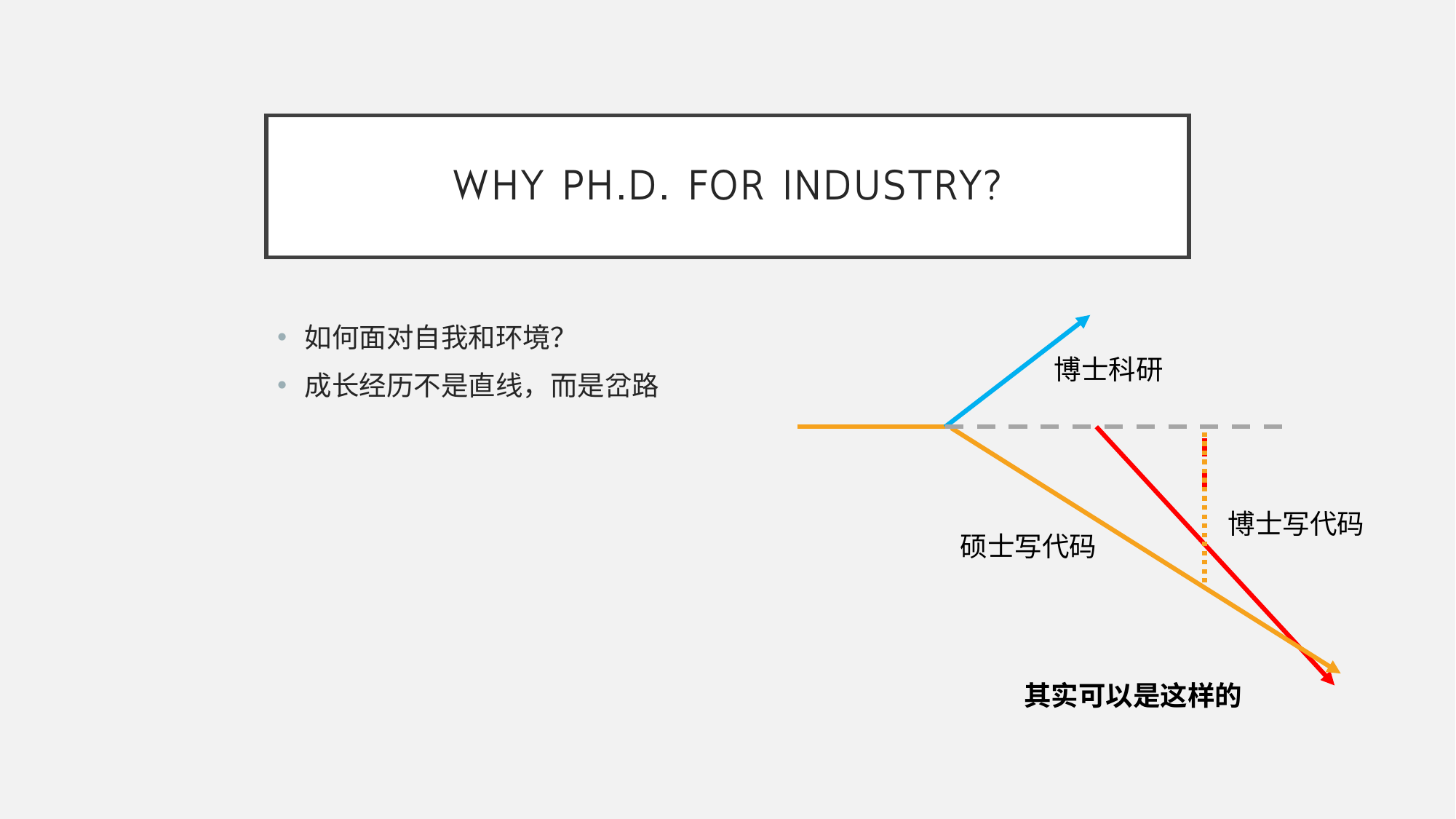

# Why Ph.d. for Industry?
如何面对自我和环境？
成长经历不是直线，而是岔路
博士科研
博士写代码
硕士写代码
其实可以是这样的